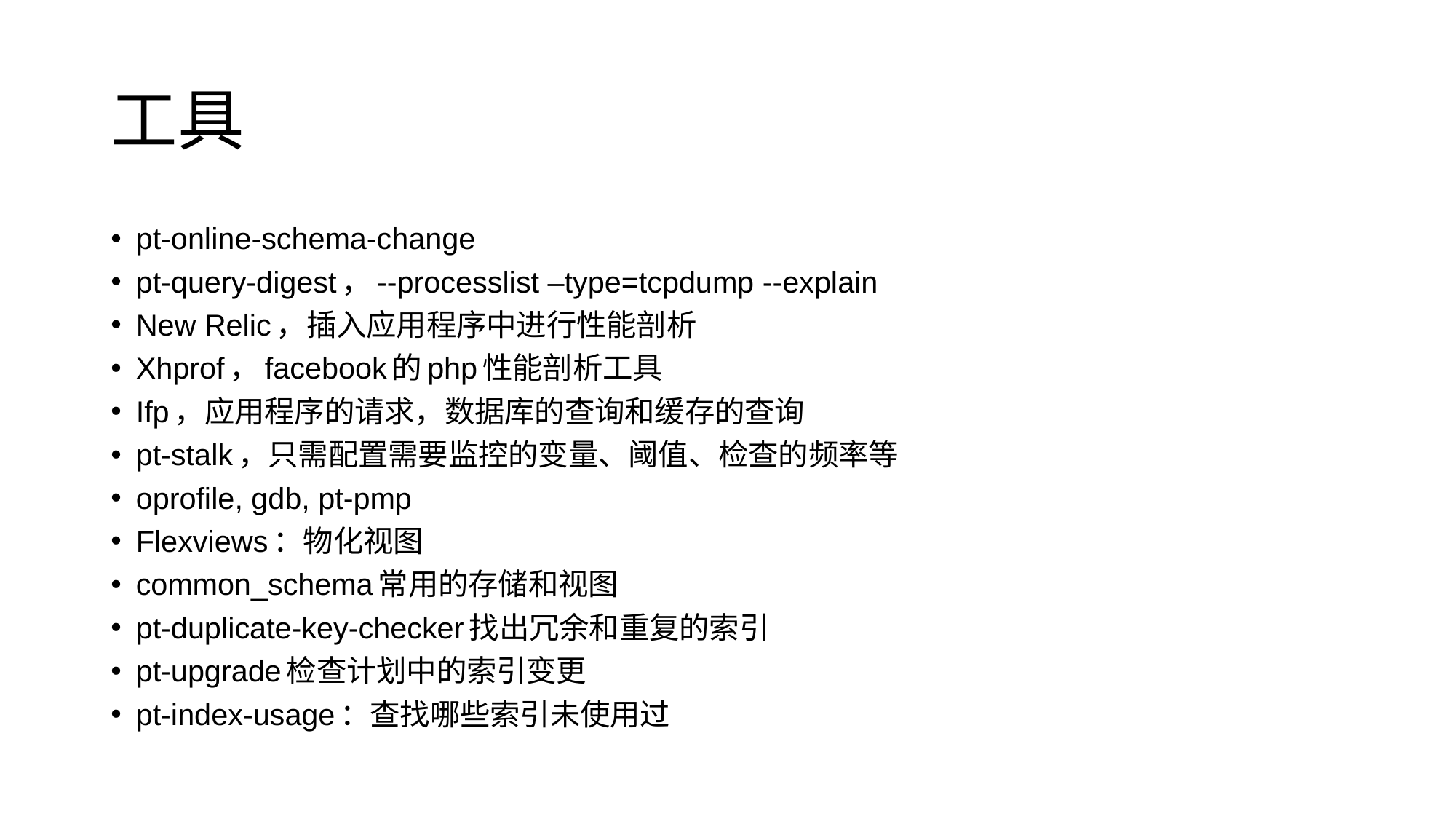

# 工具
pt-online-schema-change
pt-query-digest，--processlist –type=tcpdump --explain
New Relic，插入应用程序中进行性能剖析
Xhprof，facebook的php性能剖析工具
Ifp，应用程序的请求，数据库的查询和缓存的查询
pt-stalk，只需配置需要监控的变量、阈值、检查的频率等
oprofile, gdb, pt-pmp
Flexviews：物化视图
common_schema常用的存储和视图
pt-duplicate-key-checker找出冗余和重复的索引
pt-upgrade检查计划中的索引变更
pt-index-usage：查找哪些索引未使用过